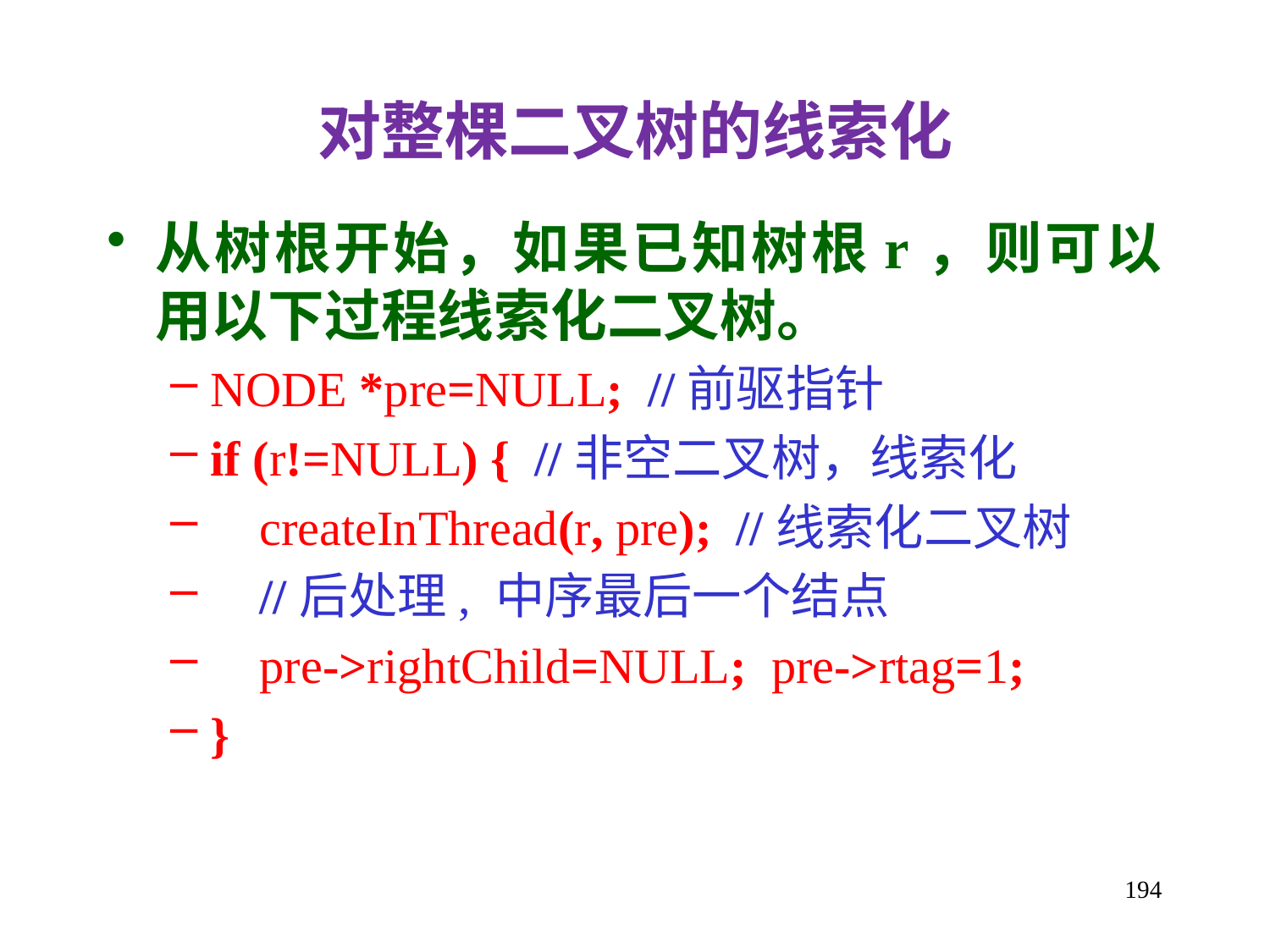

对整棵二叉树的线索化
从树根开始，如果已知树根r，则可以用以下过程线索化二叉树。
NODE *pre=NULL;  //前驱指针
if (r!=NULL) {  //非空二叉树，线索化
    createInThread(r, pre);  //线索化二叉树
    //后处理, 中序最后一个结点
    pre->rightChild=NULL;  pre->rtag=1;
}
194